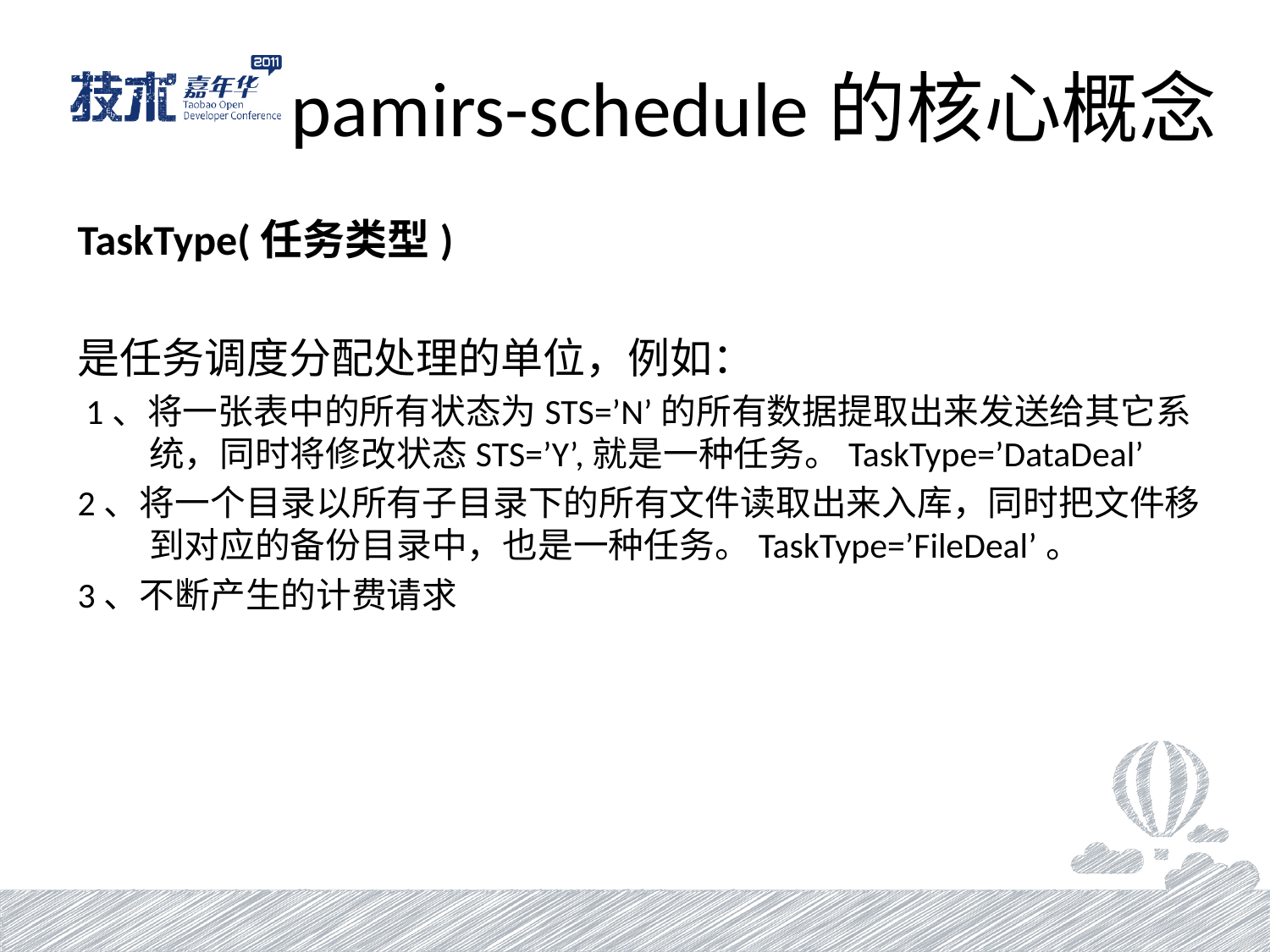

# pamirs-schedule的核心概念
TaskType(任务类型)

是任务调度分配处理的单位，例如：
 1、将一张表中的所有状态为STS=’N’的所有数据提取出来发送给其它系统，同时将修改状态STS=’Y’,就是一种任务。TaskType=’DataDeal’
2、将一个目录以所有子目录下的所有文件读取出来入库，同时把文件移到对应的备份目录中，也是一种任务。TaskType=’FileDeal’。
3、不断产生的计费请求